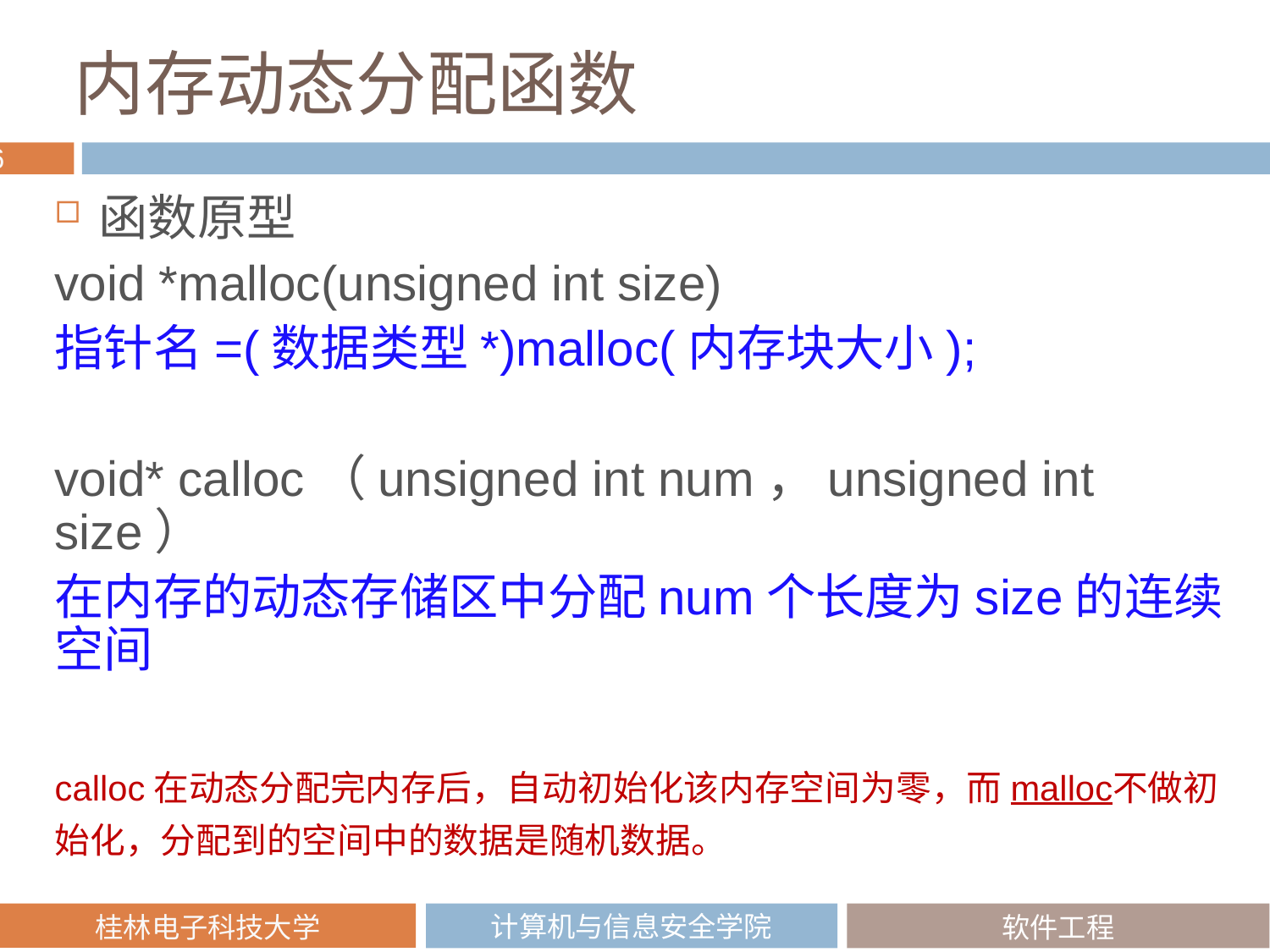

# 内存动态分配函数
函数原型
void *malloc(unsigned int size)
指针名=(数据类型*)malloc(内存块大小);

void* calloc（unsigned int num，unsigned int size）
在内存的动态存储区中分配num个长度为size的连续空间

calloc在动态分配完内存后，自动初始化该内存空间为零，而malloc不做初始化，分配到的空间中的数据是随机数据。